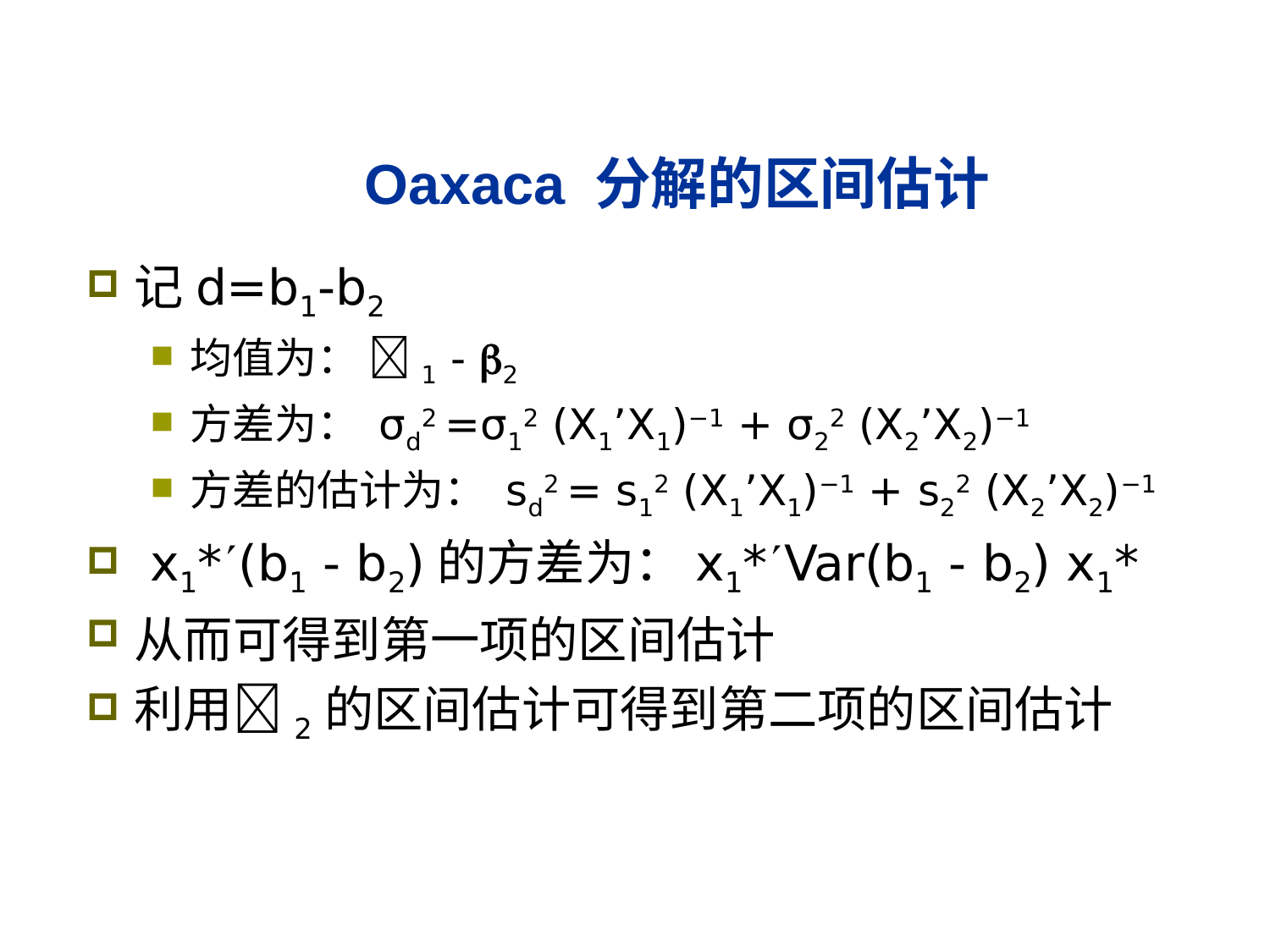

# Oaxaca 分解的区间估计
记d=b1-b2
均值为： β1 - β2
方差为： σd2 =σ12 (X1’X1)−1 + σ22 (X2’X2)−1
方差的估计为： sd2 = s12 (X1’X1)−1 + s22 (X2’X2)−1
 x1*′(b1 - b2)的方差为：x1*′Var(b1 - b2) x1*
从而可得到第一项的区间估计
利用β2的区间估计可得到第二项的区间估计